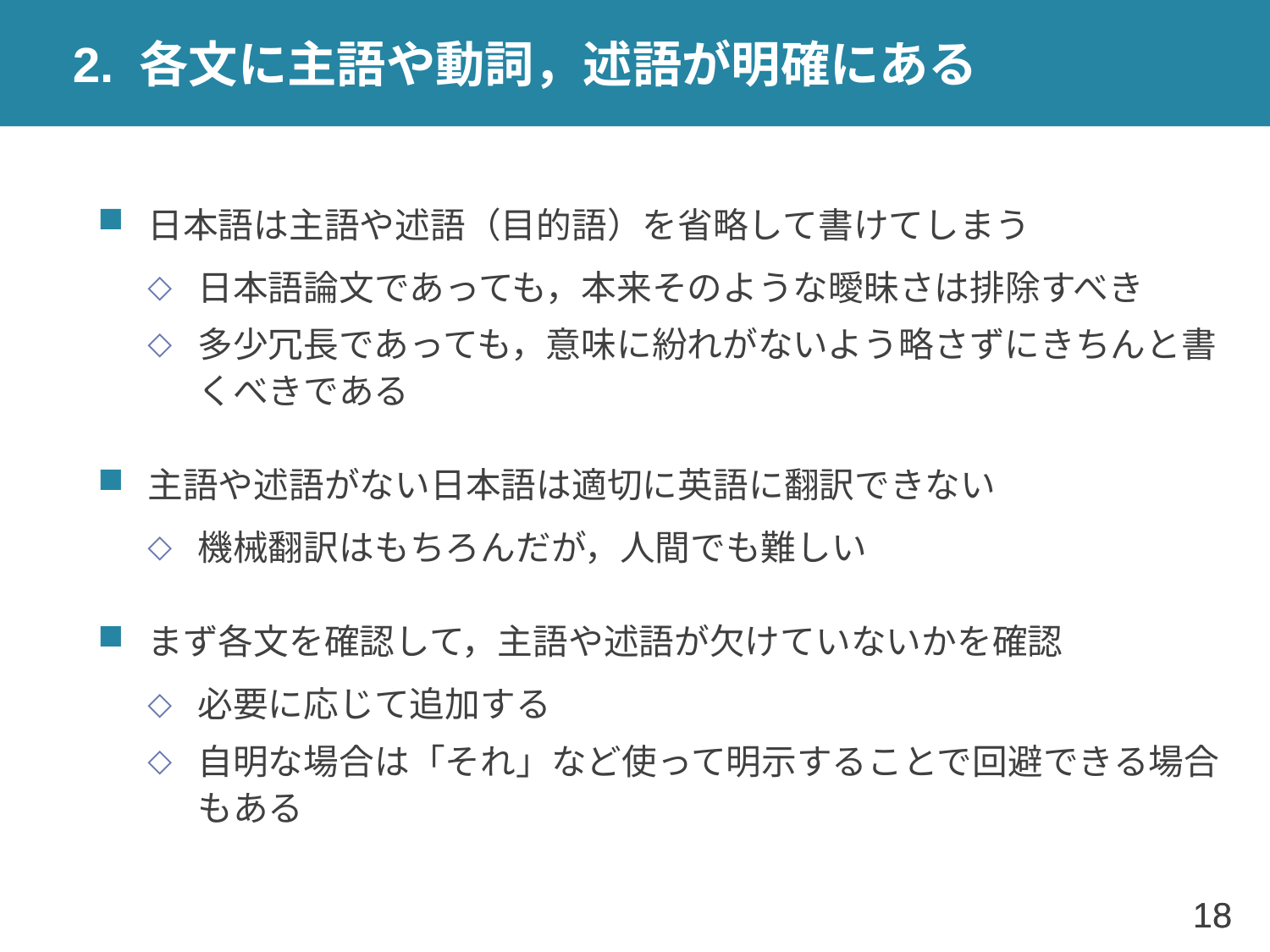

# 2. 各文に主語や動詞，述語が明確にある
日本語は主語や述語（目的語）を省略して書けてしまう
日本語論文であっても，本来そのような曖昧さは排除すべき
多少冗長であっても，意味に紛れがないよう略さずにきちんと書くべきである
主語や述語がない日本語は適切に英語に翻訳できない
機械翻訳はもちろんだが，人間でも難しい
まず各文を確認して，主語や述語が欠けていないかを確認
必要に応じて追加する
自明な場合は「それ」など使って明示することで回避できる場合もある